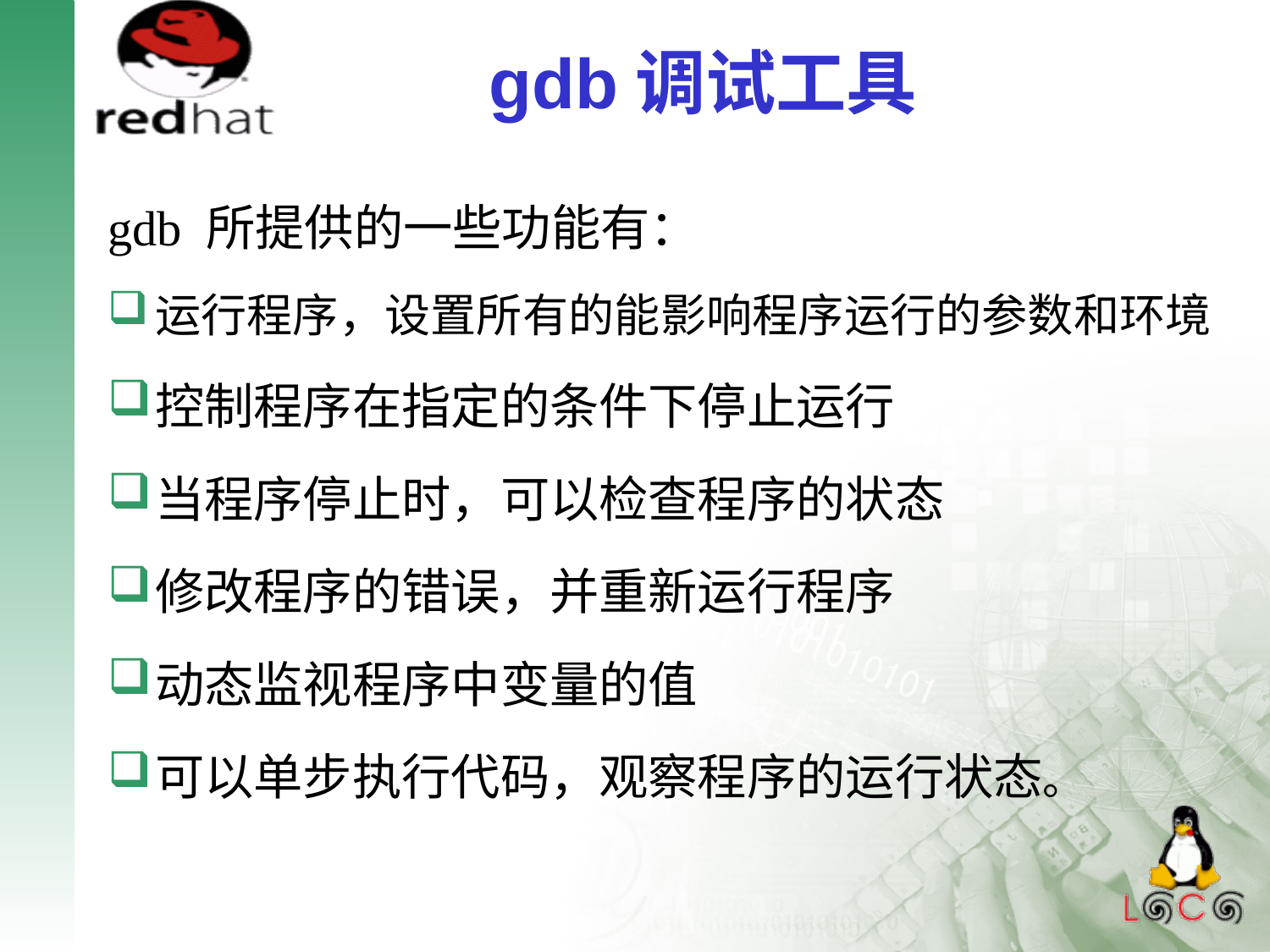

gdb调试工具
gdb 所提供的一些功能有：
运行程序，设置所有的能影响程序运行的参数和环境
控制程序在指定的条件下停止运行
当程序停止时，可以检查程序的状态
修改程序的错误，并重新运行程序
动态监视程序中变量的值
可以单步执行代码，观察程序的运行状态。